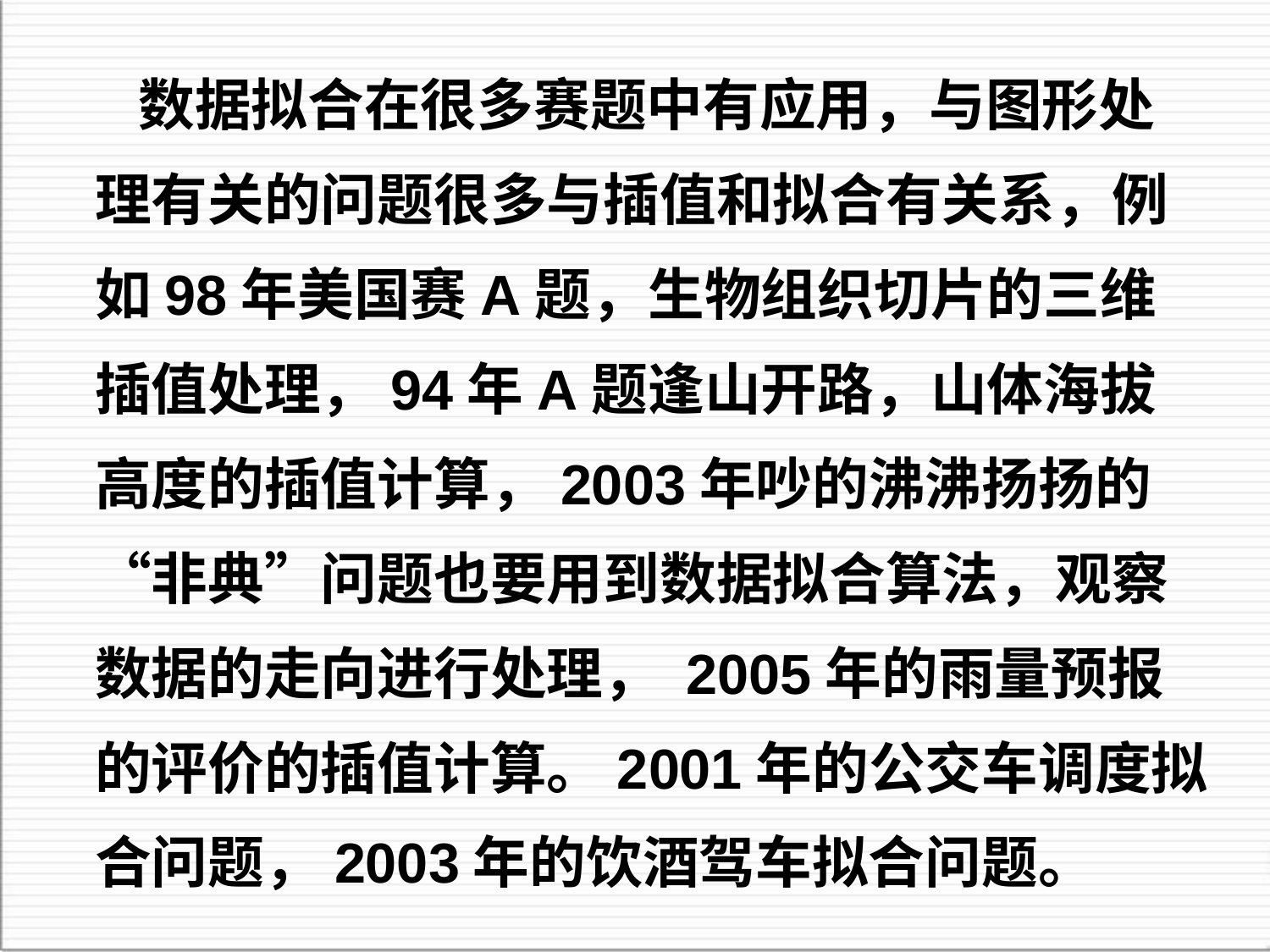

数据拟合在很多赛题中有应用，与图形处理有关的问题很多与插值和拟合有关系，例如98年美国赛A题，生物组织切片的三维插值处理，94年A题逢山开路，山体海拔高度的插值计算，2003年吵的沸沸扬扬的“非典”问题也要用到数据拟合算法，观察数据的走向进行处理， 2005年的雨量预报的评价的插值计算。2001年的公交车调度拟合问题，2003年的饮酒驾车拟合问题。